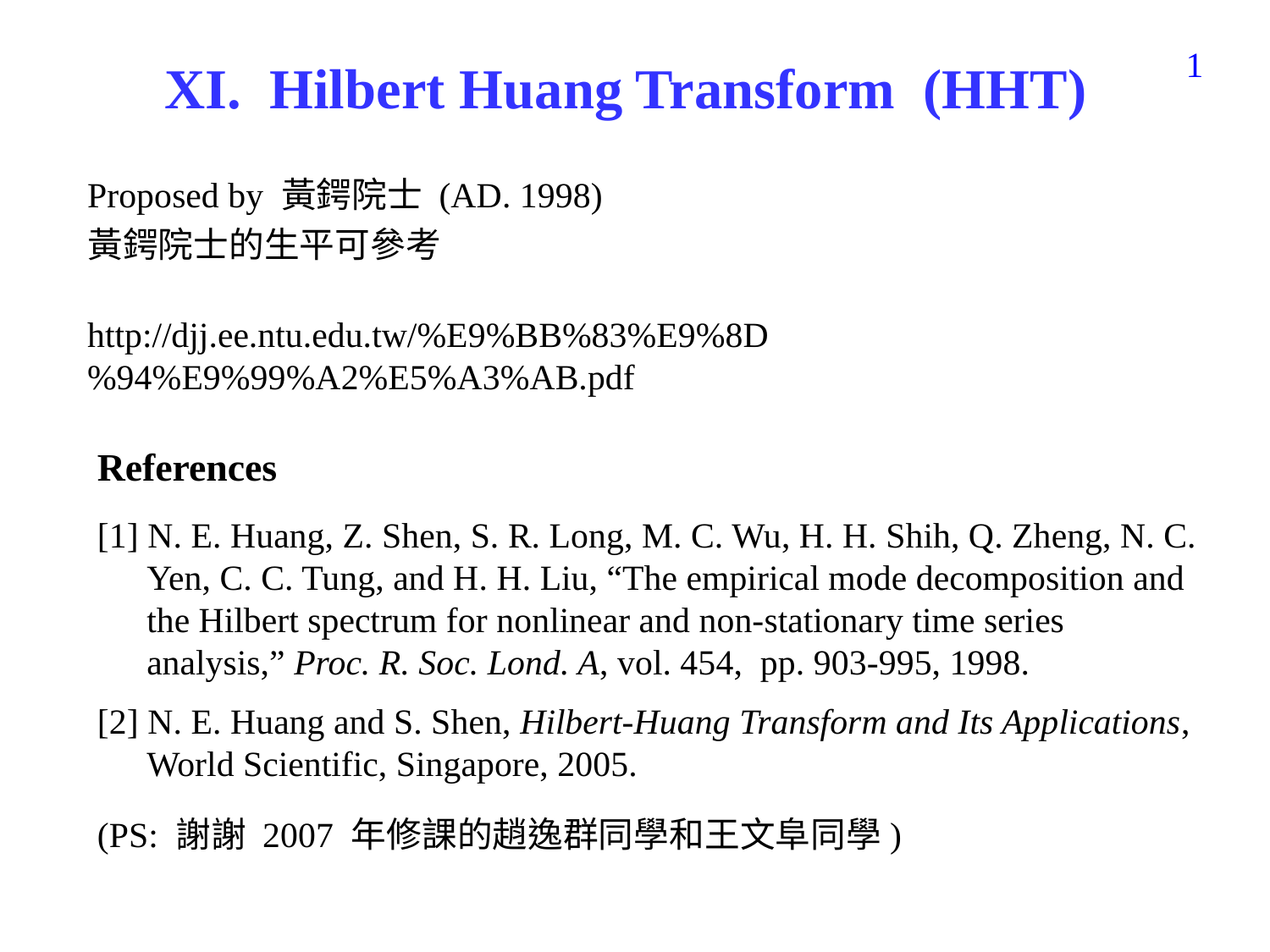

XI.  Hilbert Huang Transform  (HHT)
1
Proposed by 黃鍔院士 (AD. 1998)
黃鍔院士的生平可參考
http://djj.ee.ntu.edu.tw/%E9%BB%83%E9%8D%94%E9%99%A2%E5%A3%AB.pdf
References
[1] N. E. Huang, Z. Shen, S. R. Long, M. C. Wu, H. H. Shih, Q. Zheng, N. C. Yen, C. C. Tung, and H. H. Liu, “The empirical mode decomposition and the Hilbert spectrum for nonlinear and non-stationary time series analysis,” Proc. R. Soc. Lond. A, vol. 454,  pp. 903-995, 1998.
[2] N. E. Huang and S. Shen, Hilbert-Huang Transform and Its Applications, World Scientific, Singapore, 2005.
(PS: 謝謝 2007 年修課的趙逸群同學和王文阜同學)